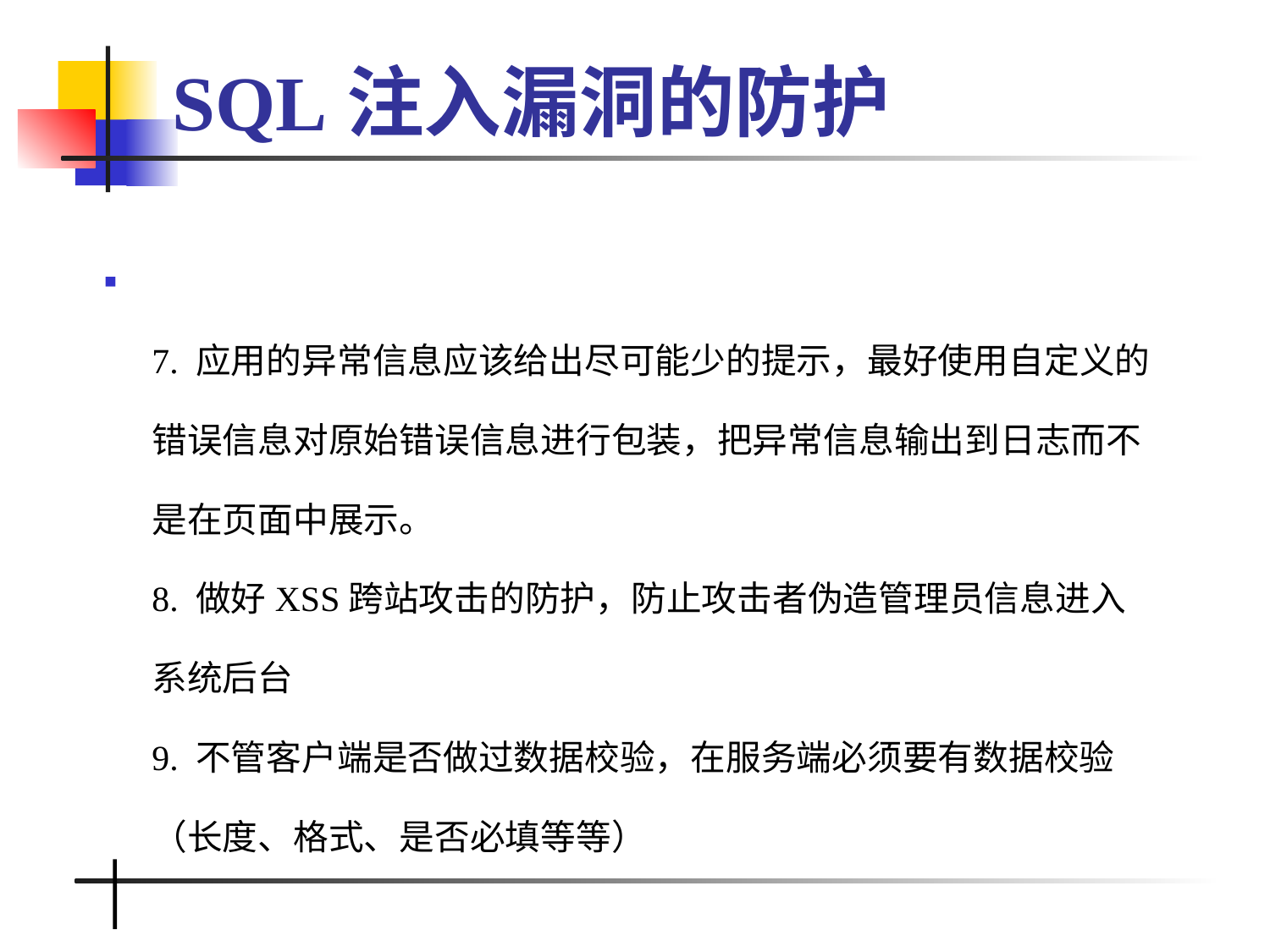

# SQL注入漏洞的防护
7. 应用的异常信息应该给出尽可能少的提示，最好使用自定义的错误信息对原始错误信息进行包装，把异常信息输出到日志而不是在页面中展示。
8. 做好XSS跨站攻击的防护，防止攻击者伪造管理员信息进入系统后台
9. 不管客户端是否做过数据校验，在服务端必须要有数据校验（长度、格式、是否必填等等）